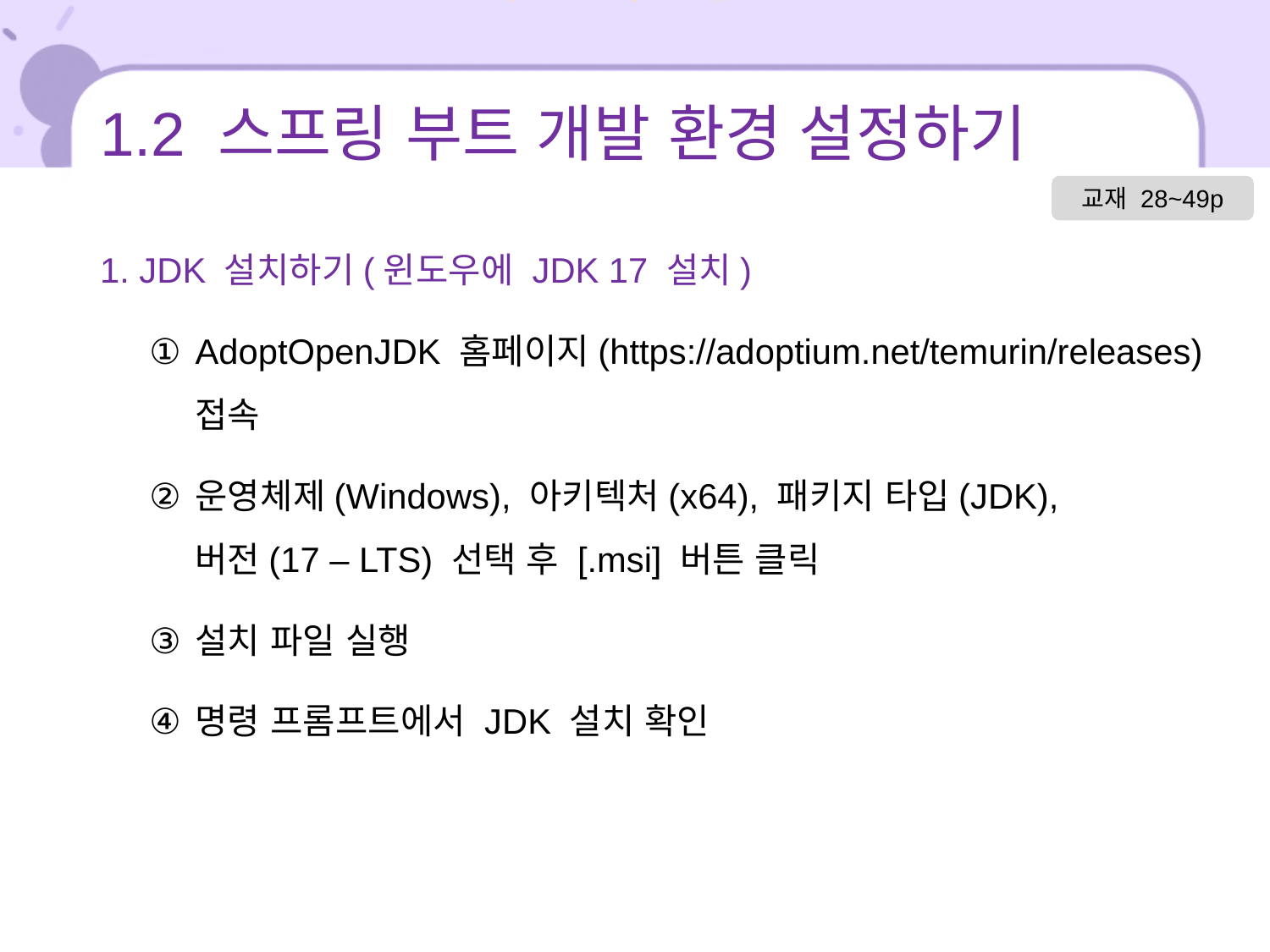

# 1.2 스프링 부트 개발 환경 설정하기
교재 28~49p
1. JDK 설치하기(윈도우에 JDK 17 설치)
AdoptOpenJDK 홈페이지(https://adoptium.net/temurin/releases) 접속
운영체제(Windows), 아키텍처(x64), 패키지 타입(JDK),
버전(17 – LTS) 선택 후 [.msi] 버튼 클릭
설치 파일 실행
명령 프롬프트에서 JDK 설치 확인